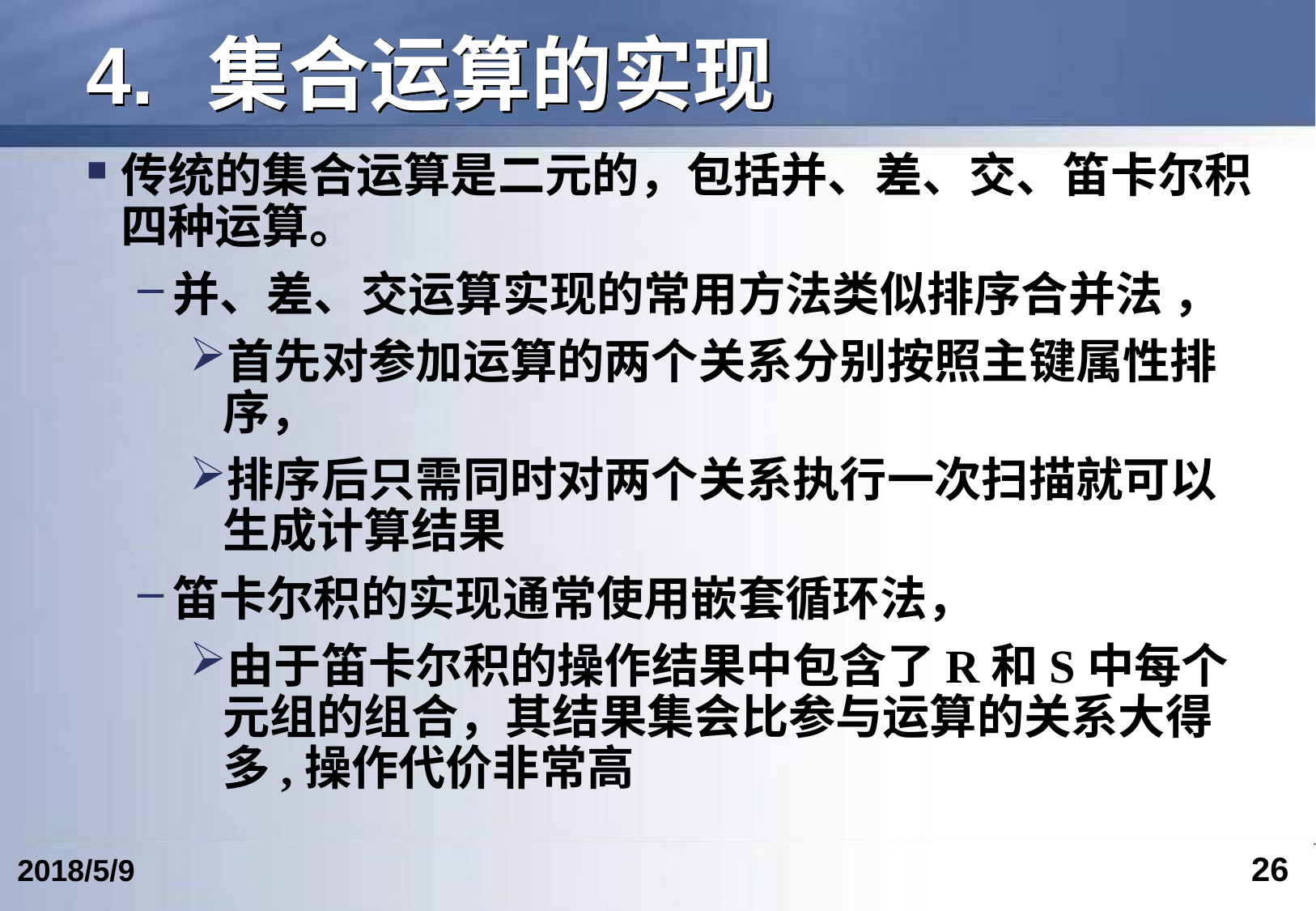

# 4.	集合运算的实现
传统的集合运算是二元的，包括并、差、交、笛卡尔积四种运算。
并、差、交运算实现的常用方法类似排序合并法 ，
首先对参加运算的两个关系分别按照主键属性排序，
排序后只需同时对两个关系执行一次扫描就可以生成计算结果
笛卡尔积的实现通常使用嵌套循环法，
由于笛卡尔积的操作结果中包含了R和S中每个元组的组合，其结果集会比参与运算的关系大得多,操作代价非常高
26
2018/5/9